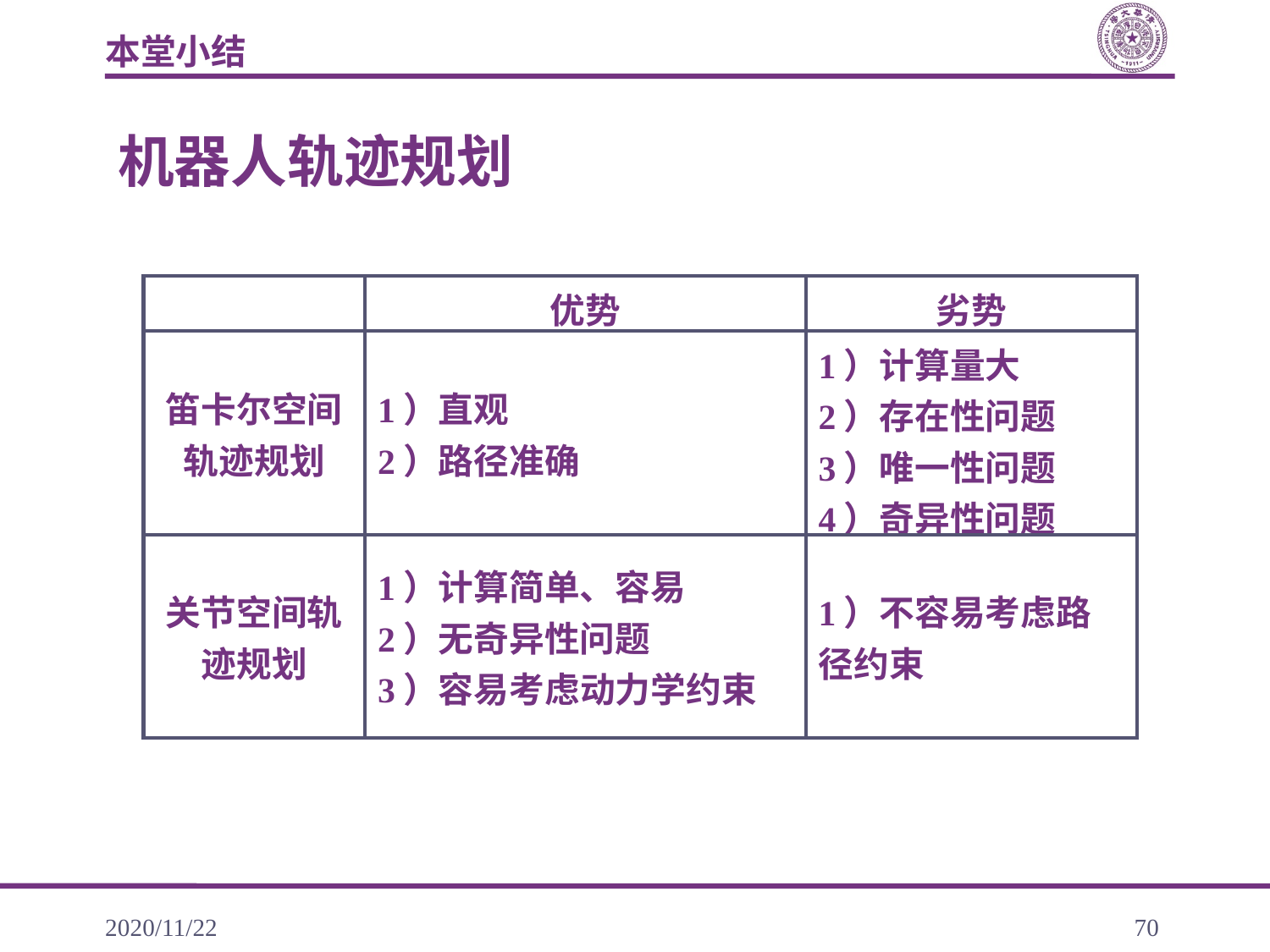

本堂小结
机器人轨迹规划
|  | 优势 | 劣势 |
| --- | --- | --- |
| 笛卡尔空间轨迹规划 | 1）直观 2）路径准确 | 1）计算量大 2）存在性问题 3）唯一性问题 4）奇异性问题 |
| 关节空间轨迹规划 | 1）计算简单、容易 2）无奇异性问题 3）容易考虑动力学约束 | 1）不容易考虑路径约束 |
2020/11/22
70